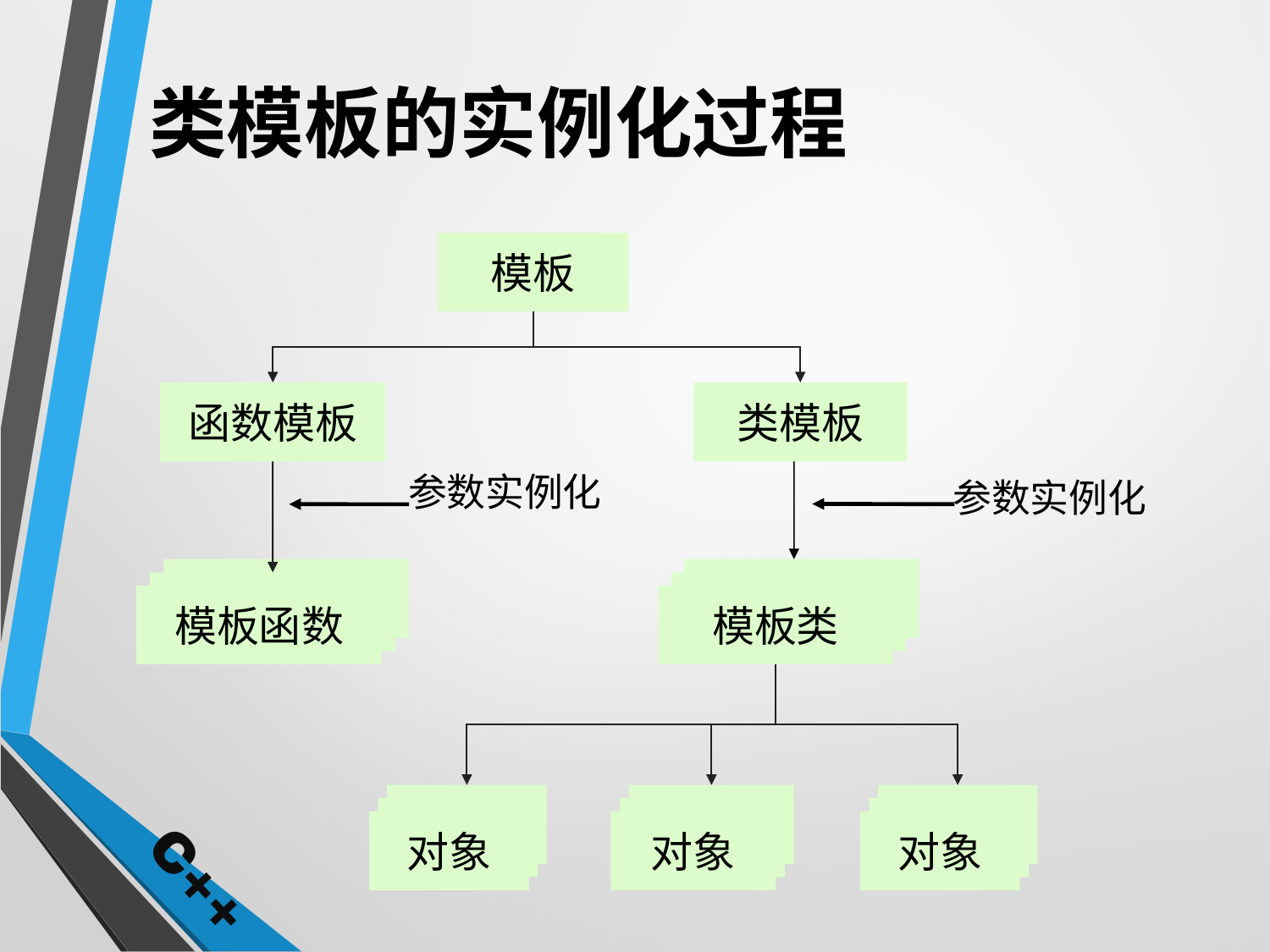

# 类模板的实例化过程
模板
函数模板
类模板
参数实例化

模板函数

模板类

对象

对象

对象
参数实例化